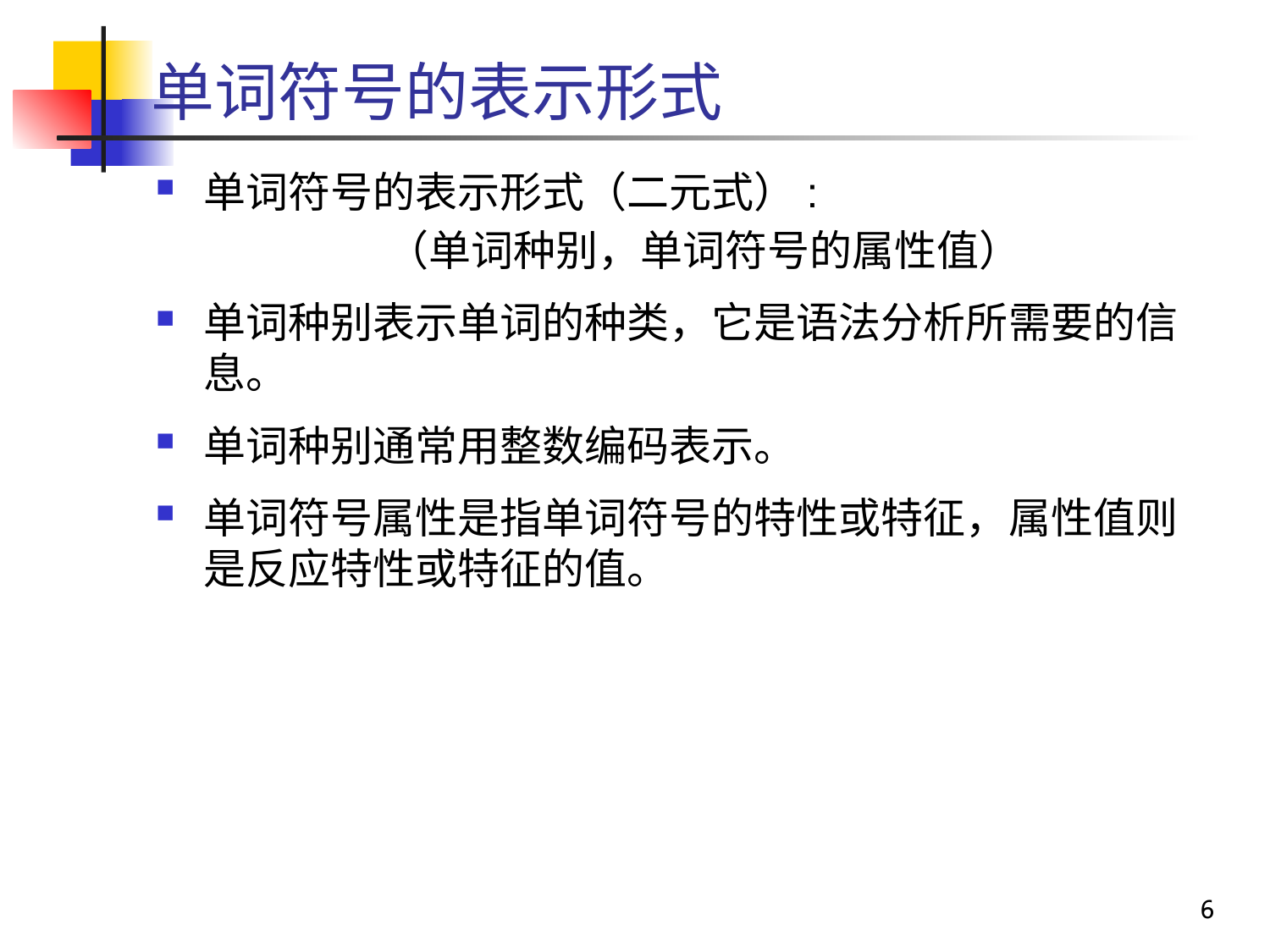

# 单词符号的表示形式
单词符号的表示形式（二元式）:
		（单词种别，单词符号的属性值）
单词种别表示单词的种类，它是语法分析所需要的信息。
单词种别通常用整数编码表示。
单词符号属性是指单词符号的特性或特征，属性值则是反应特性或特征的值。
6